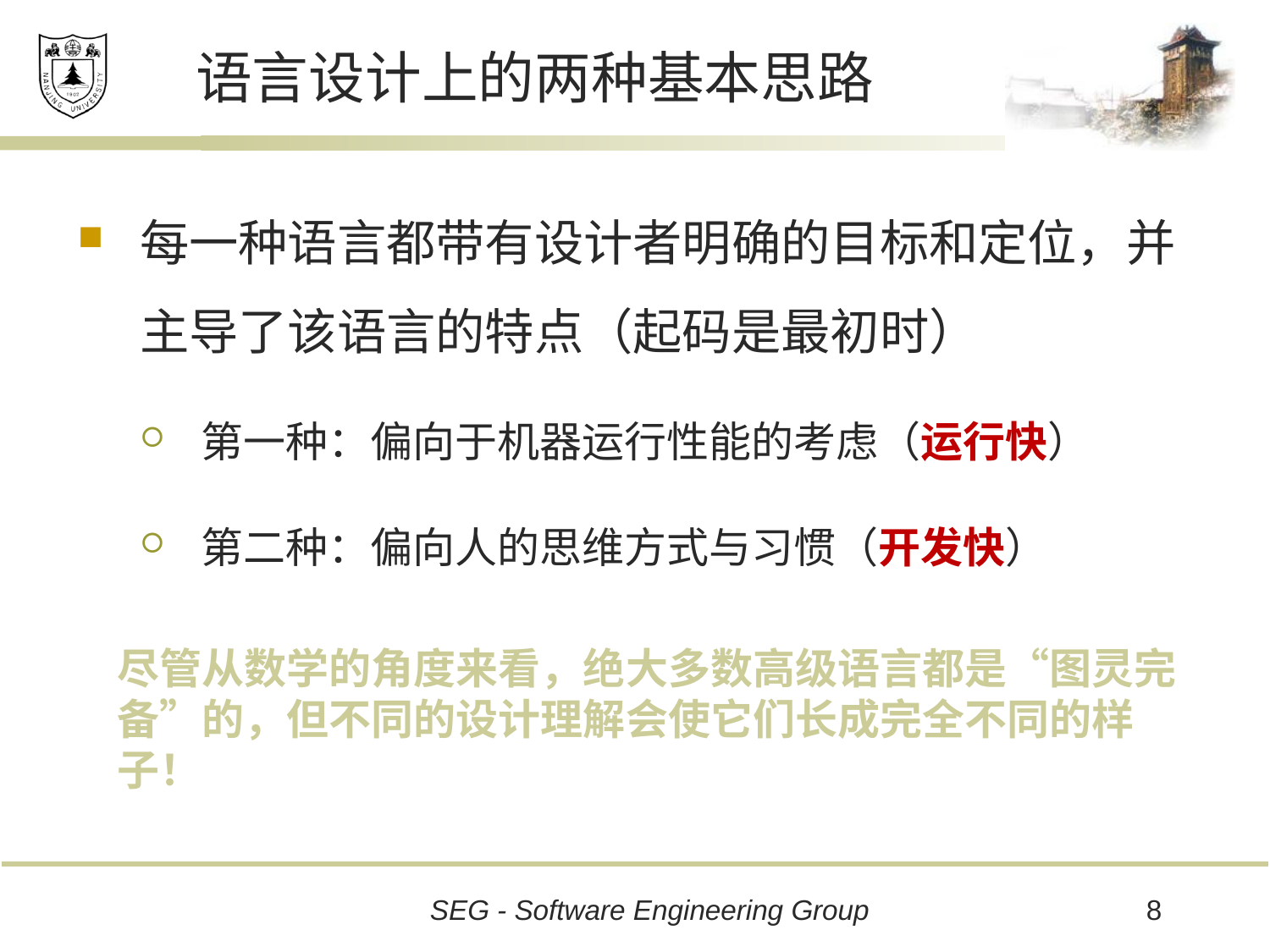

# 语言设计上的两种基本思路
每一种语言都带有设计者明确的目标和定位，并主导了该语言的特点（起码是最初时）
第一种：偏向于机器运行性能的考虑（运行快）
第二种：偏向人的思维方式与习惯（开发快）

尽管从数学的角度来看，绝大多数高级语言都是“图灵完备”的，但不同的设计理解会使它们长成完全不同的样子！
8
SEG - Software Engineering Group